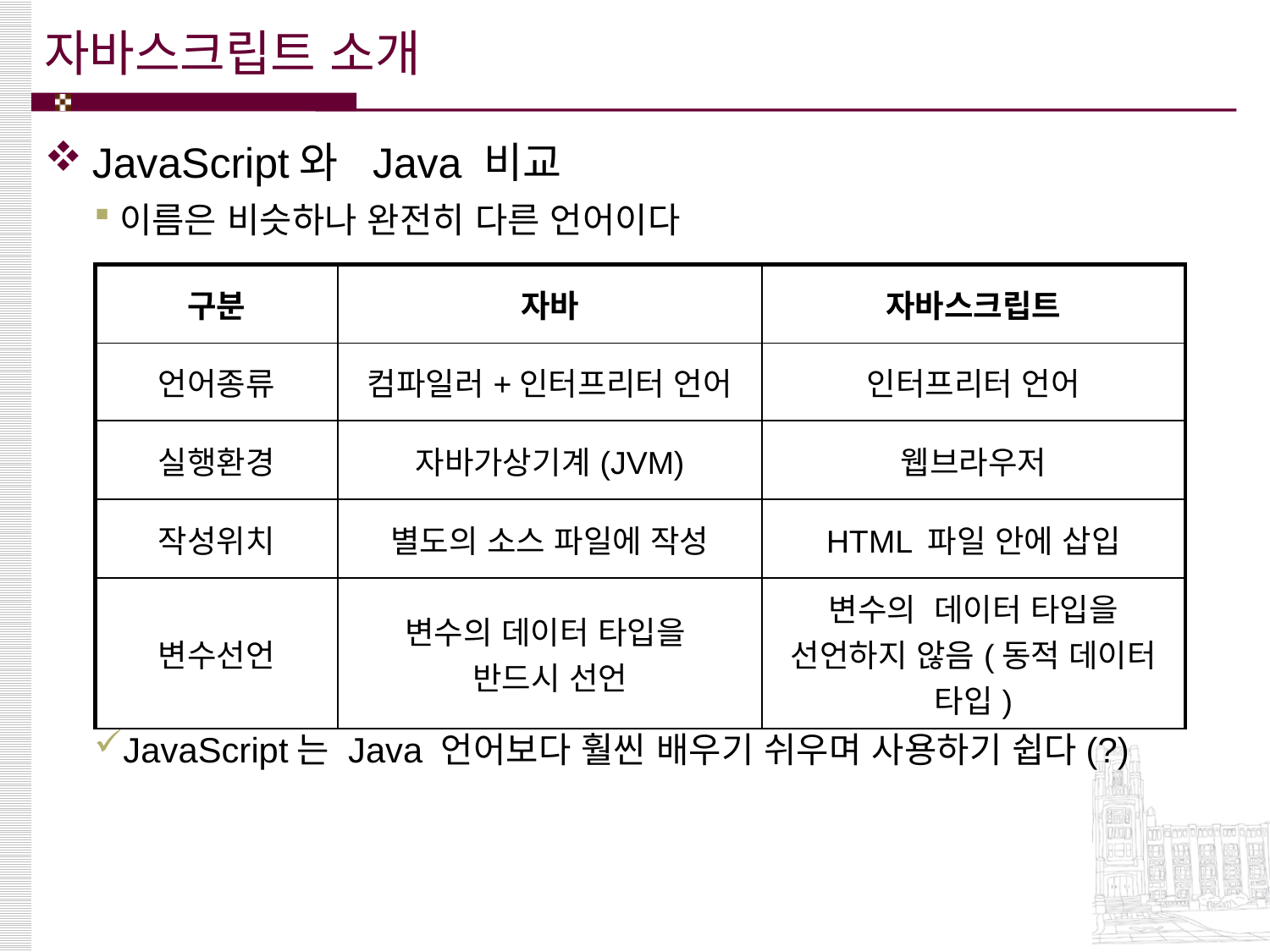

# 자바스크립트 소개
JavaScript와  Java 비교
이름은 비슷하나 완전히 다른 언어이다

JavaScript는 Java 언어보다 훨씬 배우기 쉬우며 사용하기 쉽다(?)
| 구분 | 자바 | 자바스크립트 |
| --- | --- | --- |
| 언어종류 | 컴파일러+인터프리터 언어 | 인터프리터 언어 |
| 실행환경 | 자바가상기계(JVM) | 웹브라우저 |
| 작성위치 | 별도의 소스 파일에 작성 | HTML 파일 안에 삽입 |
| 변수선언 | 변수의 데이터 타입을 반드시 선언 | 변수의 데이터 타입을 선언하지 않음(동적 데이터 타입) |